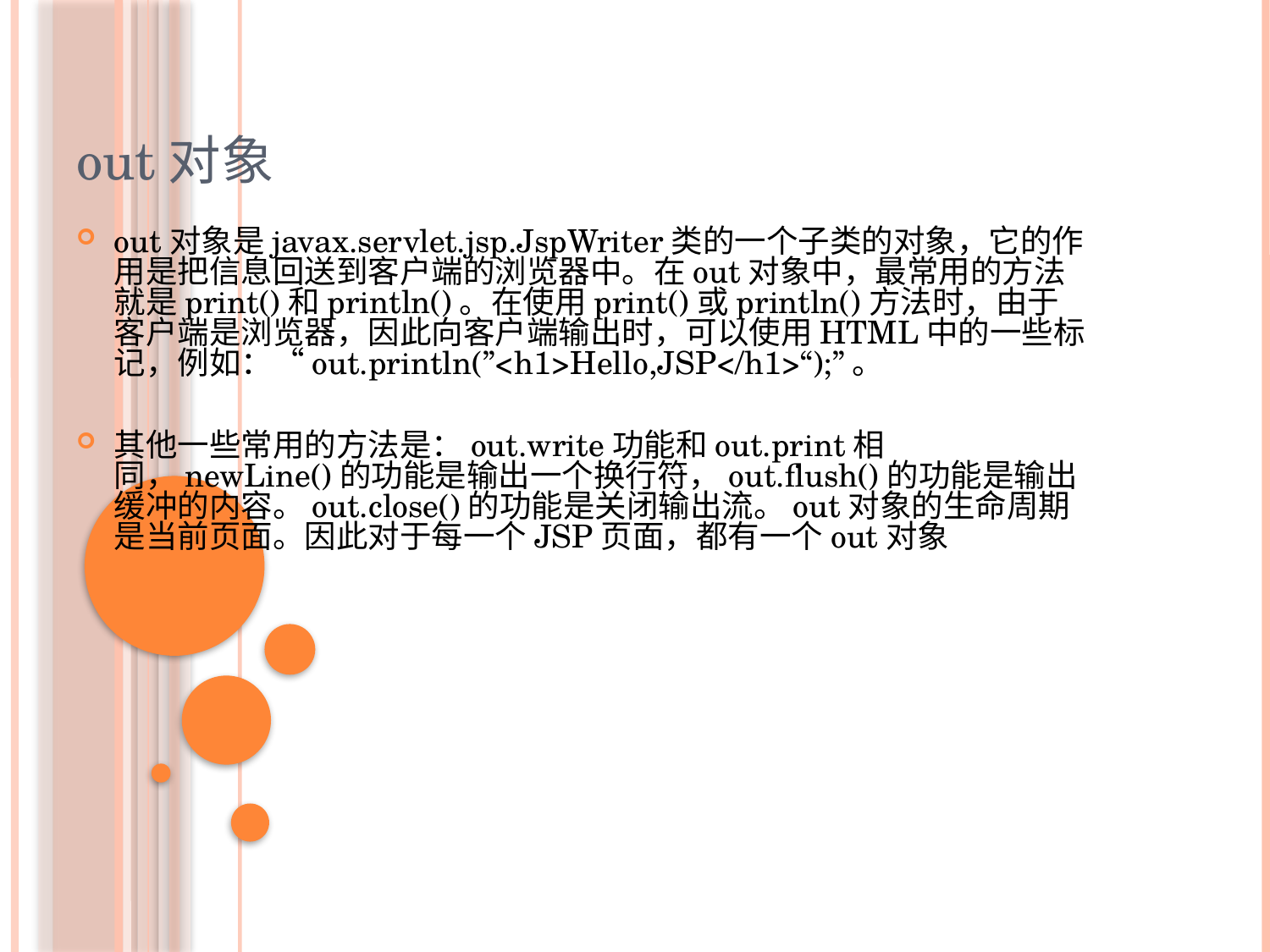

out对象
out对象是javax.servlet.jsp.JspWriter类的一个子类的对象，它的作用是把信息回送到客户端的浏览器中。在out对象中，最常用的方法就是print()和println()。在使用print()或println()方法时，由于客户端是浏览器，因此向客户端输出时，可以使用HTML中的一些标记，例如：“out.println(”<h1>Hello,JSP</h1>“);”。

其他一些常用的方法是：out.write功能和out.print相同，newLine()的功能是输出一个换行符，out.flush()的功能是输出缓冲的内容。out.close()的功能是关闭输出流。out对象的生命周期是当前页面。因此对于每一个JSP页面，都有一个out对象